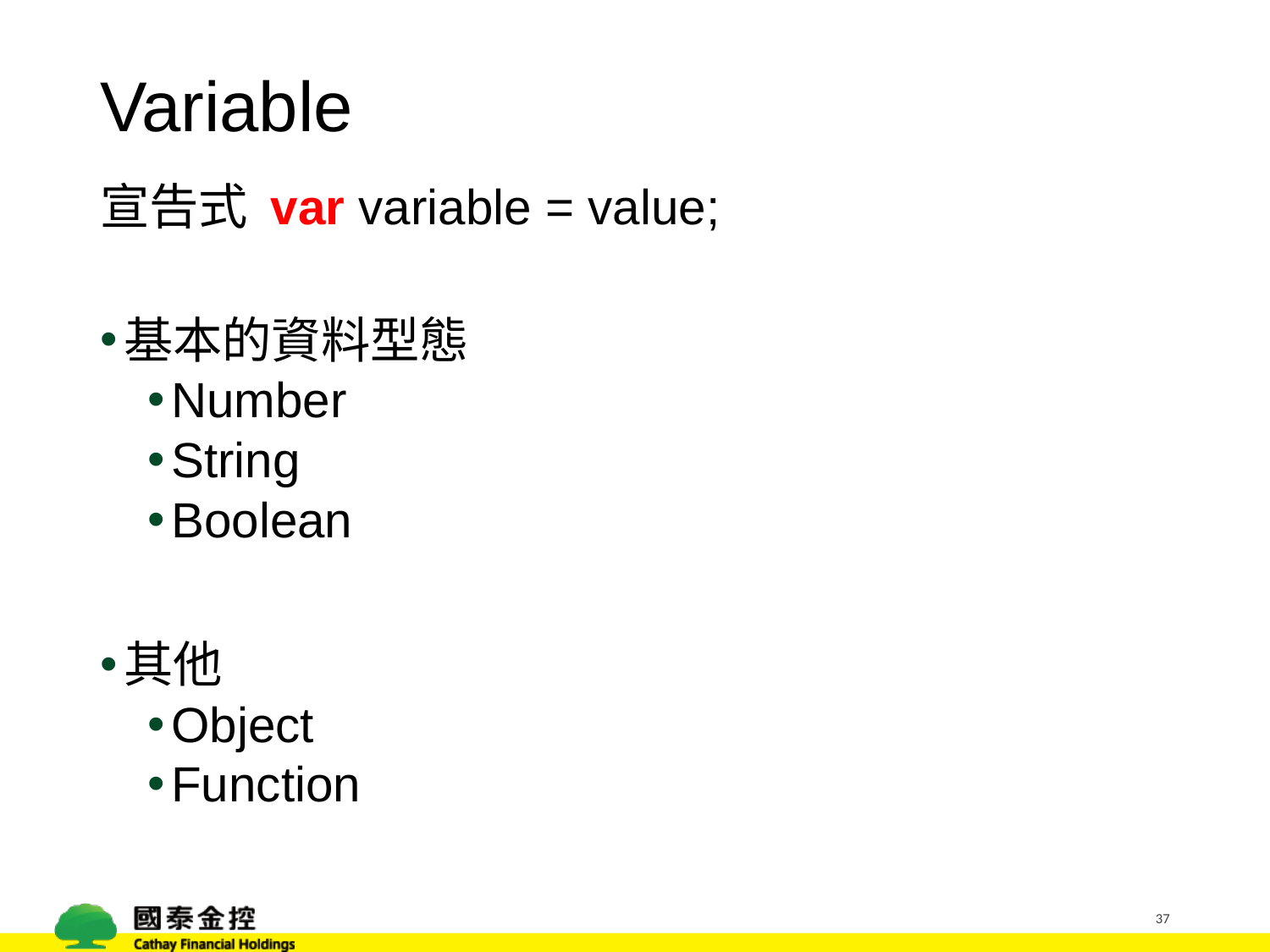

# Variable
宣告式 var variable = value;

基本的資料型態
Number
String
Boolean

其他
Object
Function